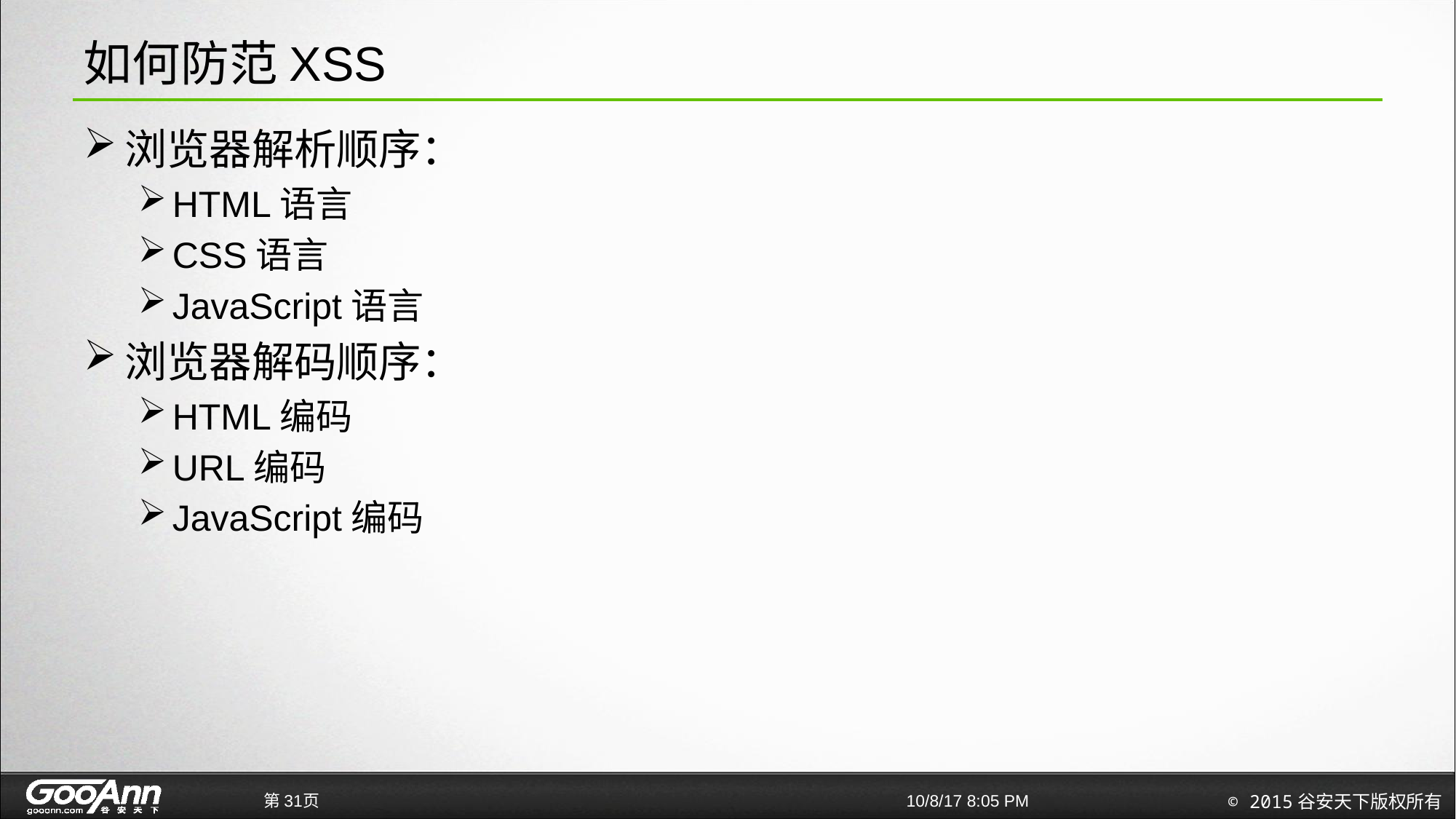

# 如何防范XSS
浏览器解析顺序：
HTML语言
CSS语言
JavaScript语言
浏览器解码顺序：
HTML编码
URL编码
JavaScript编码